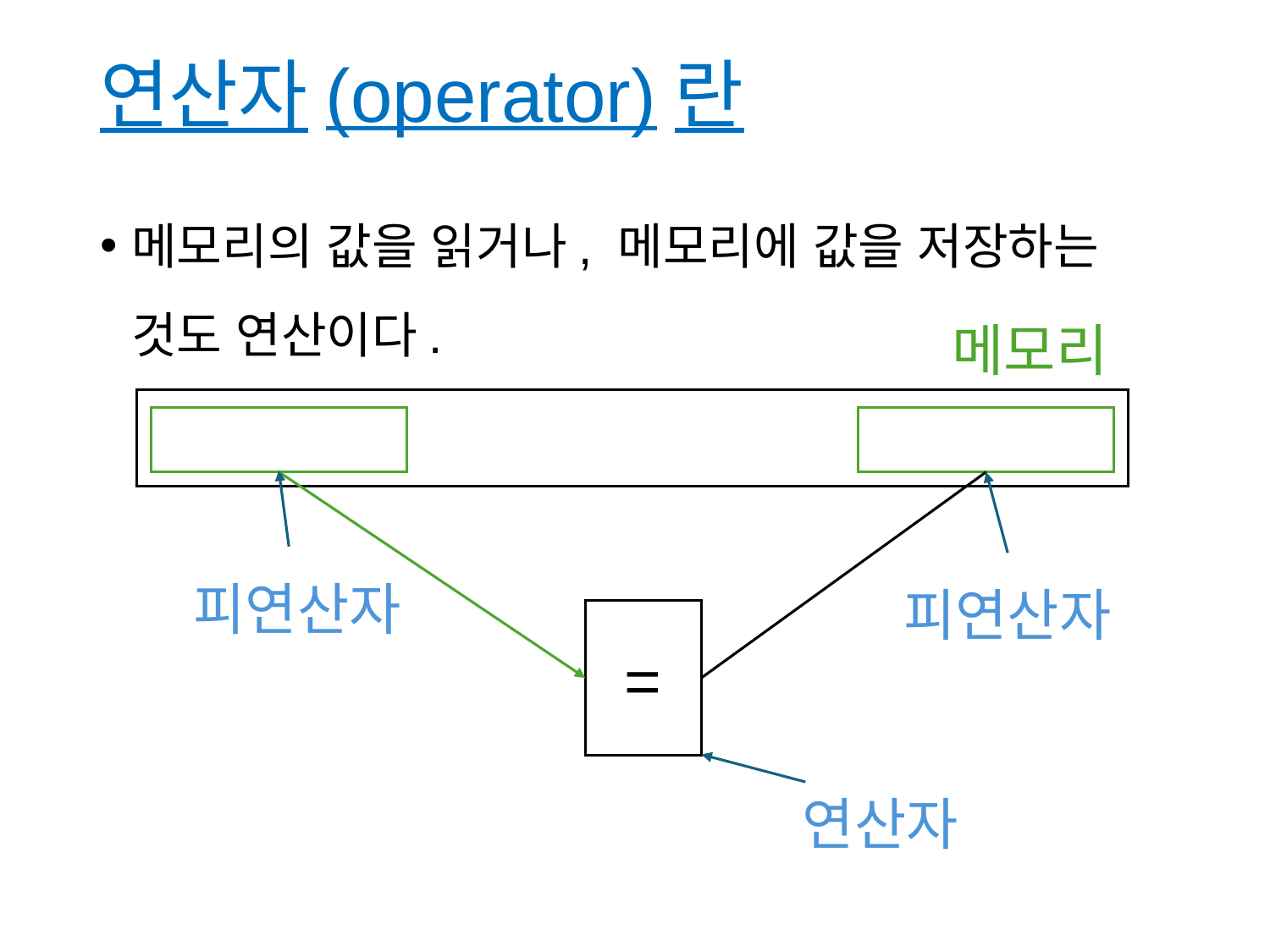

# 연산자(operator)란
메모리의 값을 읽거나, 메모리에 값을 저장하는 것도 연산이다.
메모리

=
피연산자
피연산자
연산자